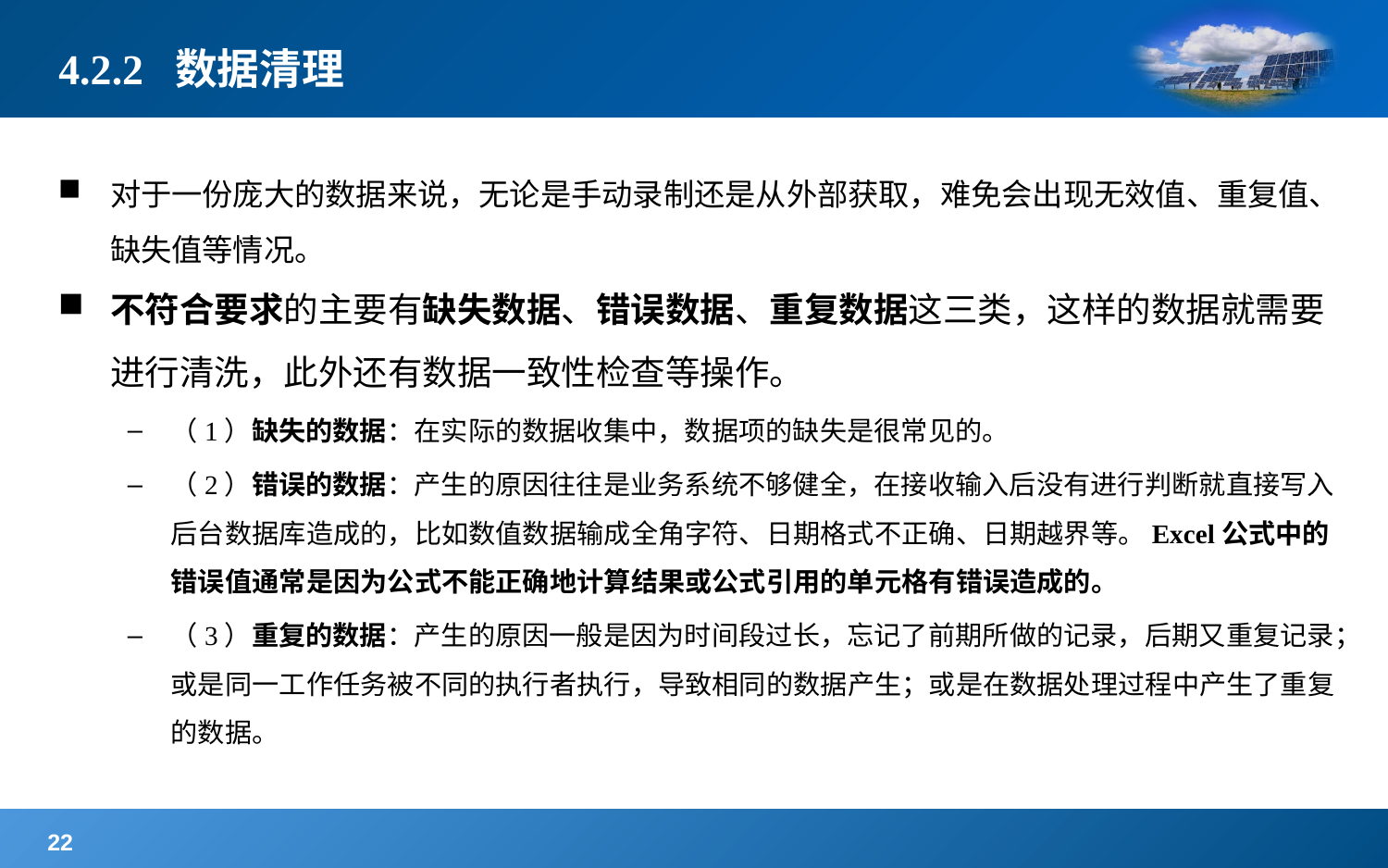

# 4.2.2  数据清理
对于一份庞大的数据来说，无论是手动录制还是从外部获取，难免会出现无效值、重复值、缺失值等情况。
不符合要求的主要有缺失数据、错误数据、重复数据这三类，这样的数据就需要进行清洗，此外还有数据一致性检查等操作。
（1）缺失的数据：在实际的数据收集中，数据项的缺失是很常见的。
（2）错误的数据：产生的原因往往是业务系统不够健全，在接收输入后没有进行判断就直接写入后台数据库造成的，比如数值数据输成全角字符、日期格式不正确、日期越界等。Excel公式中的错误值通常是因为公式不能正确地计算结果或公式引用的单元格有错误造成的。
（3）重复的数据：产生的原因一般是因为时间段过长，忘记了前期所做的记录，后期又重复记录；或是同一工作任务被不同的执行者执行，导致相同的数据产生；或是在数据处理过程中产生了重复的数据。